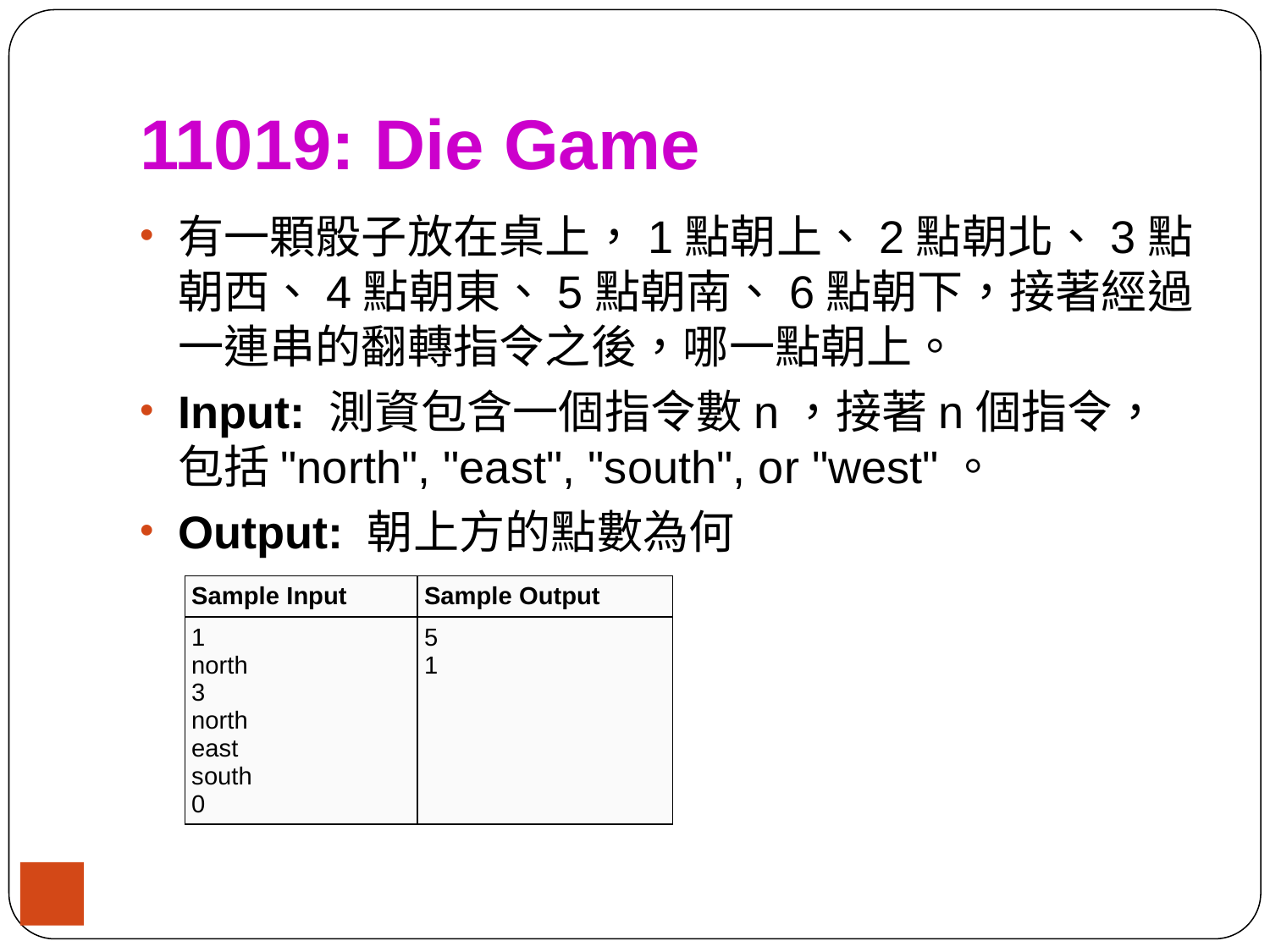

# 11019: Die Game
有一顆骰子放在桌上，1點朝上、2點朝北、3點朝西、4點朝東、5點朝南、6點朝下，接著經過一連串的翻轉指令之後，哪一點朝上。
Input: 測資包含一個指令數n，接著n個指令，包括"north", "east", "south", or "west"。
Output: 朝上方的點數為何
| Sample Input | Sample Output |
| --- | --- |
| 1 north 3 north east south 0 | 5 1 |